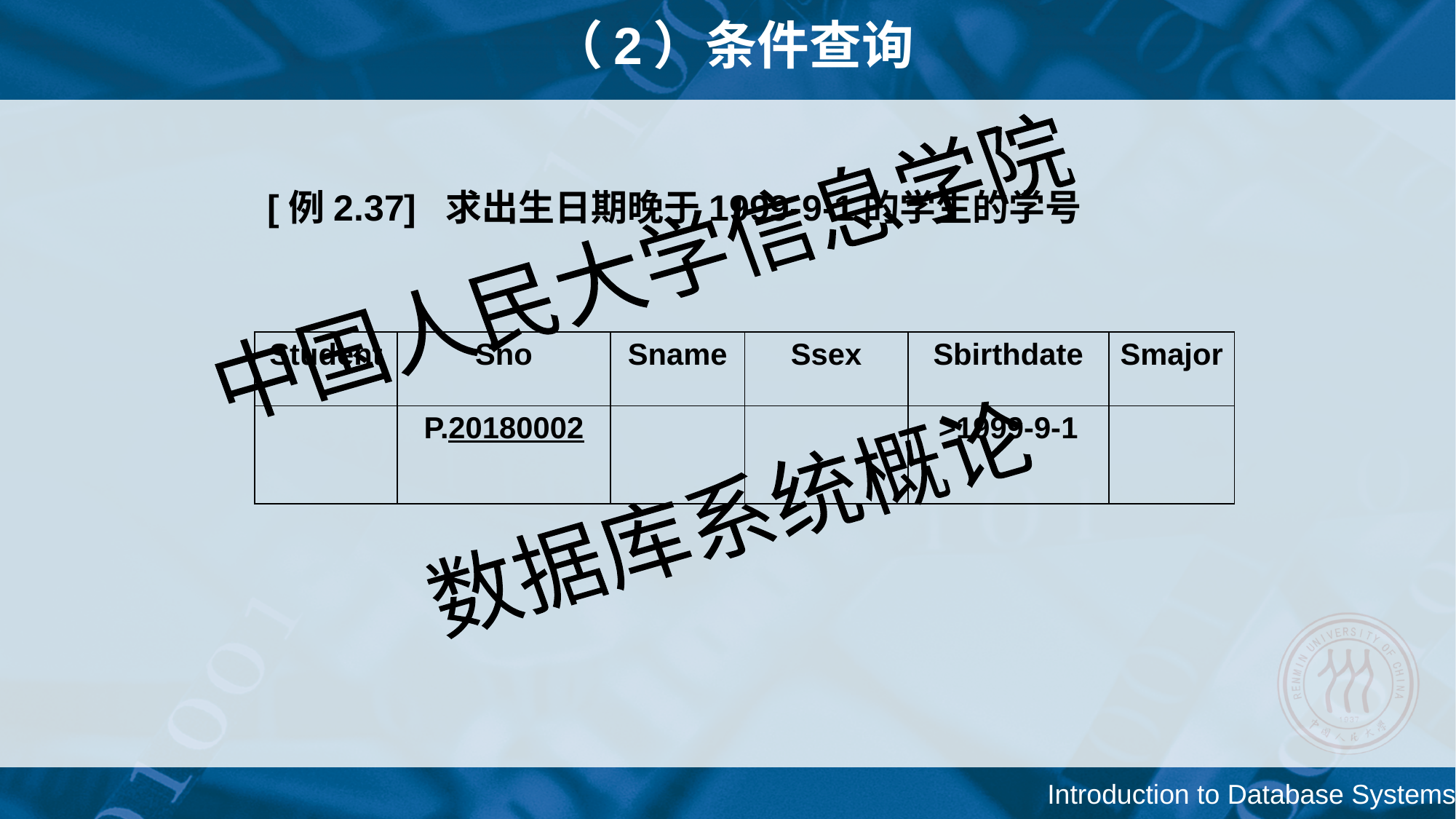

# （2）条件查询
  [例2.37]  求出生日期晚于1999-9-1的学生的学号

| Student | Sno | Sname | Ssex | Sbirthdate | Smajor |
| --- | --- | --- | --- | --- | --- |
|  | P.20180002 |  |  | >1999-9-1 |  |